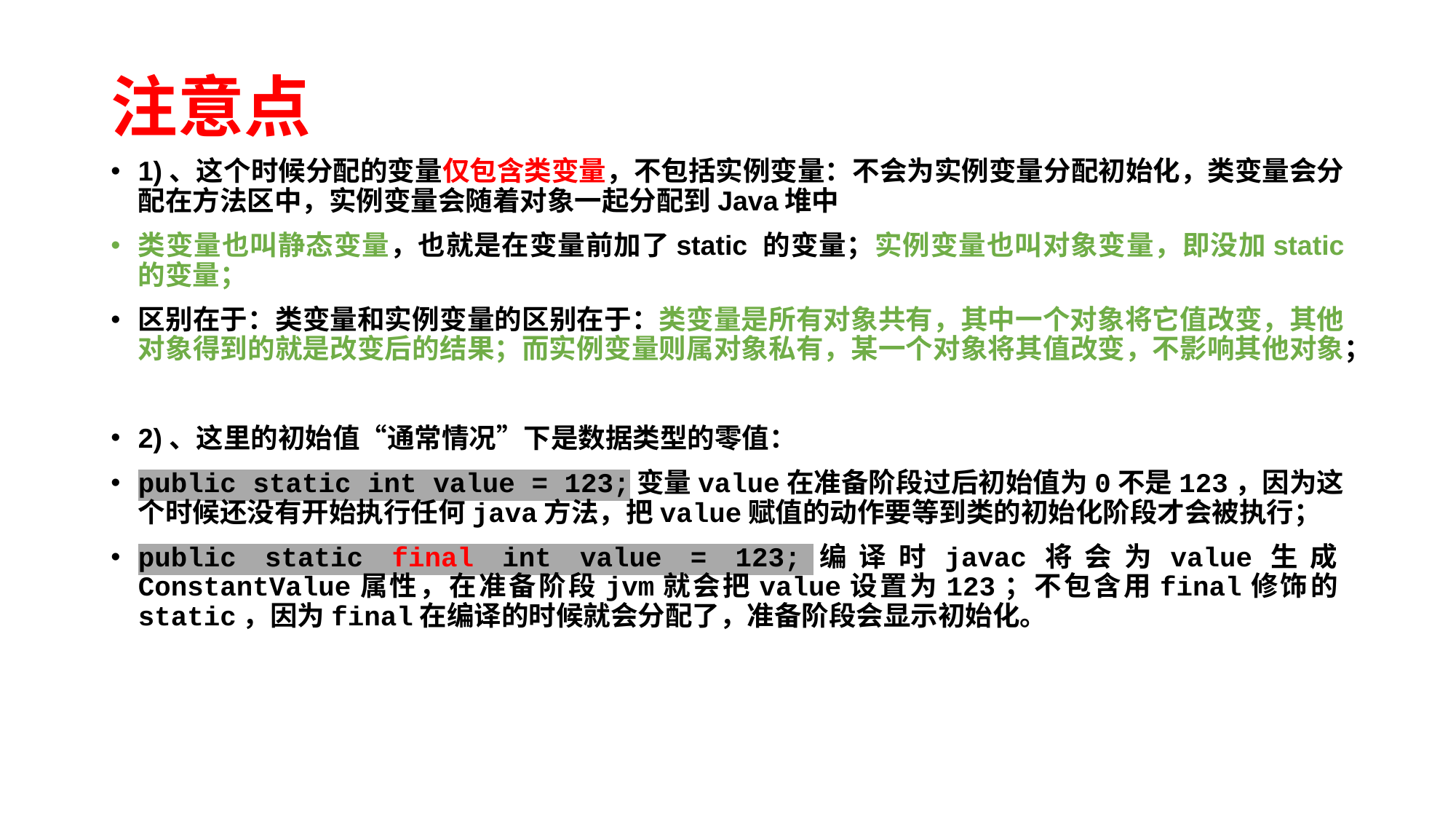

# 注意点
1)、这个时候分配的变量仅包含类变量，不包括实例变量：不会为实例变量分配初始化，类变量会分配在方法区中，实例变量会随着对象一起分配到Java堆中
类变量也叫静态变量，也就是在变量前加了static 的变量；实例变量也叫对象变量，即没加static 的变量；
区别在于：类变量和实例变量的区别在于：类变量是所有对象共有，其中一个对象将它值改变，其他对象得到的就是改变后的结果；而实例变量则属对象私有，某一个对象将其值改变，不影响其他对象；

2)、这里的初始值“通常情况”下是数据类型的零值：
public static int value = 123;变量value在准备阶段过后初始值为0不是123，因为这个时候还没有开始执行任何java方法，把value赋值的动作要等到类的初始化阶段才会被执行；
public static final int value = 123;编译时javac将会为value生成ConstantValue属性，在准备阶段jvm就会把value设置为123；不包含用final修饰的static，因为final在编译的时候就会分配了，准备阶段会显示初始化。